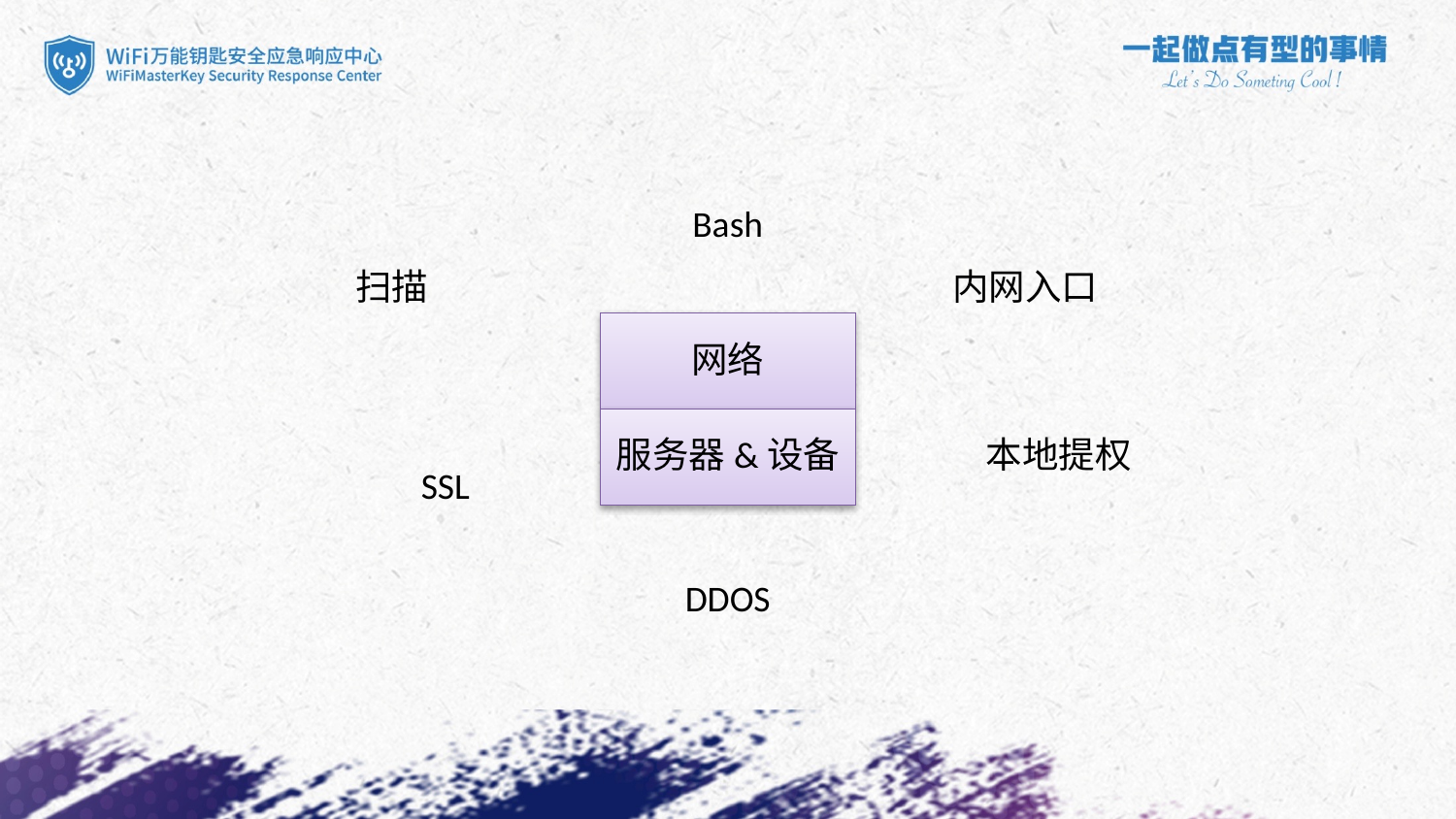

Bash
扫描
内网入口

网络

服务器&设备
本地提权
SSL
DDOS